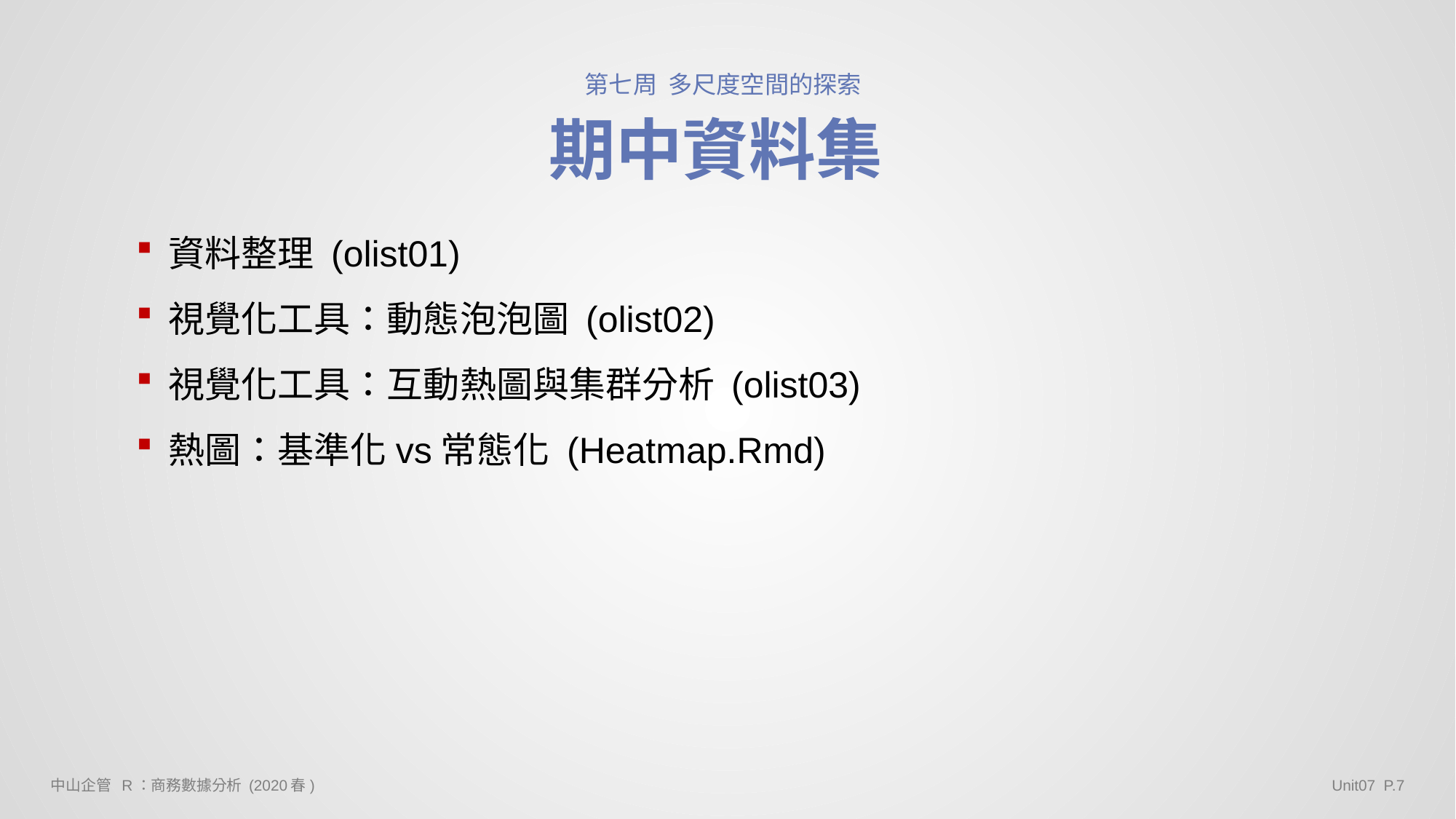

第七周  多尺度空間的探索
期中資料集
資料整理 (olist01)
視覺化工具：動態泡泡圖 (olist02)
視覺化工具：互動熱圖與集群分析 (olist03)
熱圖：基準化vs常態化 (Heatmap.Rmd)